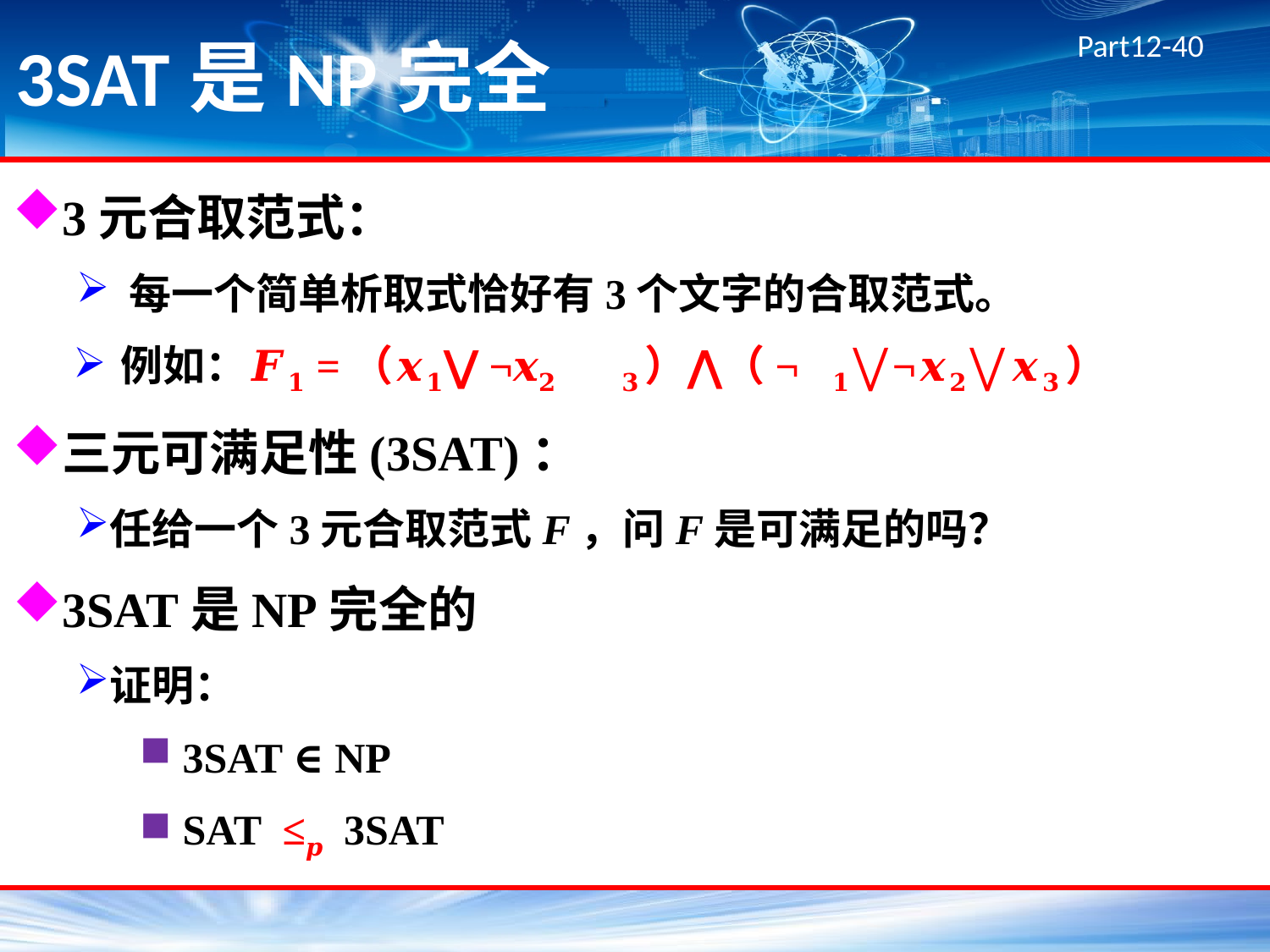

# 3SAT是NP完全
3元合取范式：
 每一个简单析取式恰好有3个文字的合取范式。
例如：𝑭𝟏 =（𝒙𝟏⋁¬𝒙𝟐⋁𝒙𝟑）⋀（¬𝒙𝟏⋁¬𝒙𝟐⋁𝒙𝟑）
三元可满足性(3SAT)：
任给一个3元合取范式F，问F是可满足的吗？
3SAT是NP完全的
证明：
 3SAT ∈ NP
 SAT  ≤𝒑  3SAT